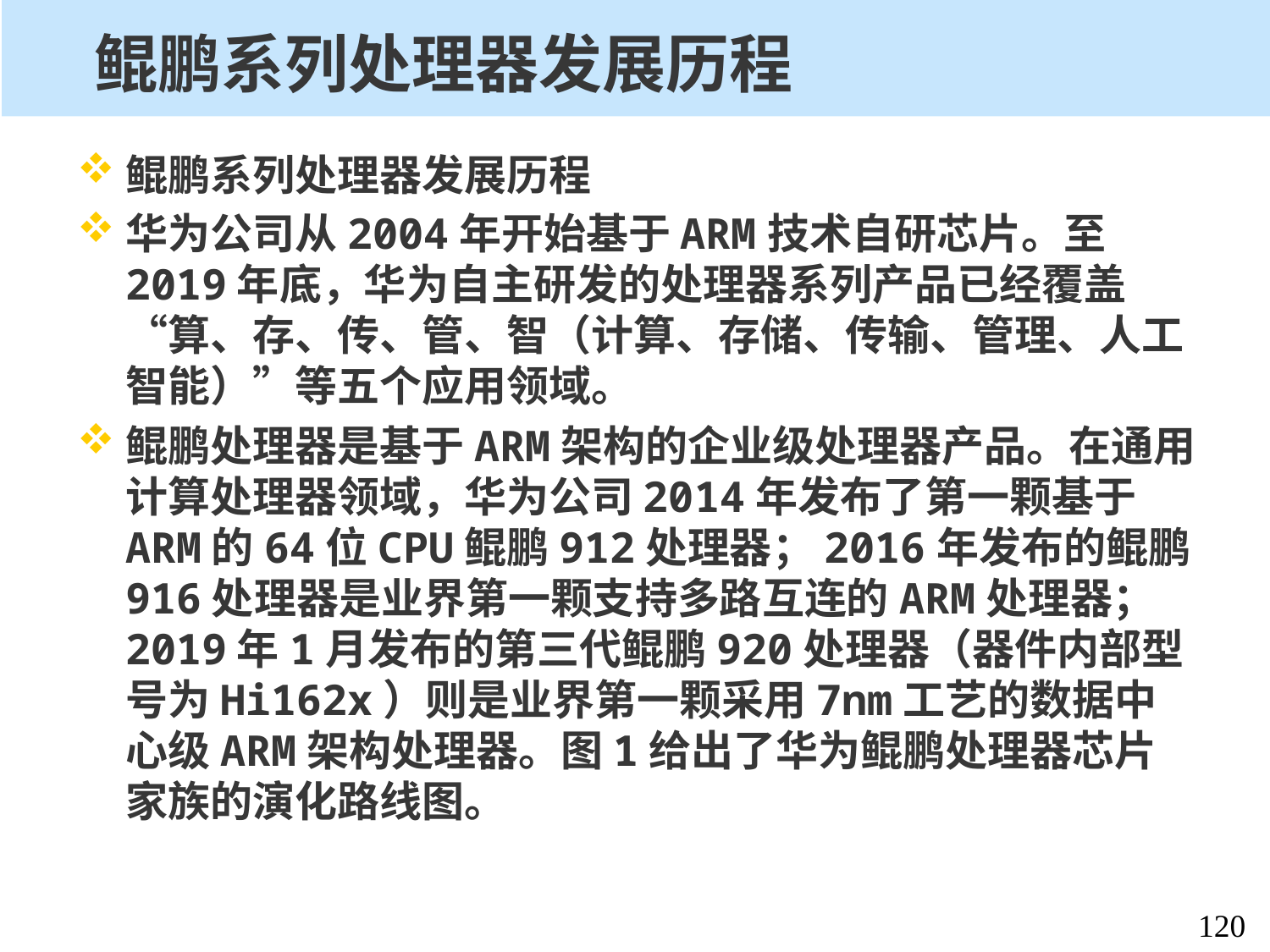

# 鲲鹏系列处理器发展历程
鲲鹏系列处理器发展历程
华为公司从2004年开始基于ARM技术自研芯片。至2019年底，华为自主研发的处理器系列产品已经覆盖“算、存、传、管、智（计算、存储、传输、管理、人工智能）”等五个应用领域。
鲲鹏处理器是基于ARM架构的企业级处理器产品。在通用计算处理器领域，华为公司2014年发布了第一颗基于ARM的64位CPU鲲鹏912处理器；2016年发布的鲲鹏916处理器是业界第一颗支持多路互连的ARM处理器；2019年1月发布的第三代鲲鹏920处理器（器件内部型号为Hi162x）则是业界第一颗采用7nm工艺的数据中心级ARM架构处理器。图1给出了华为鲲鹏处理器芯片家族的演化路线图。